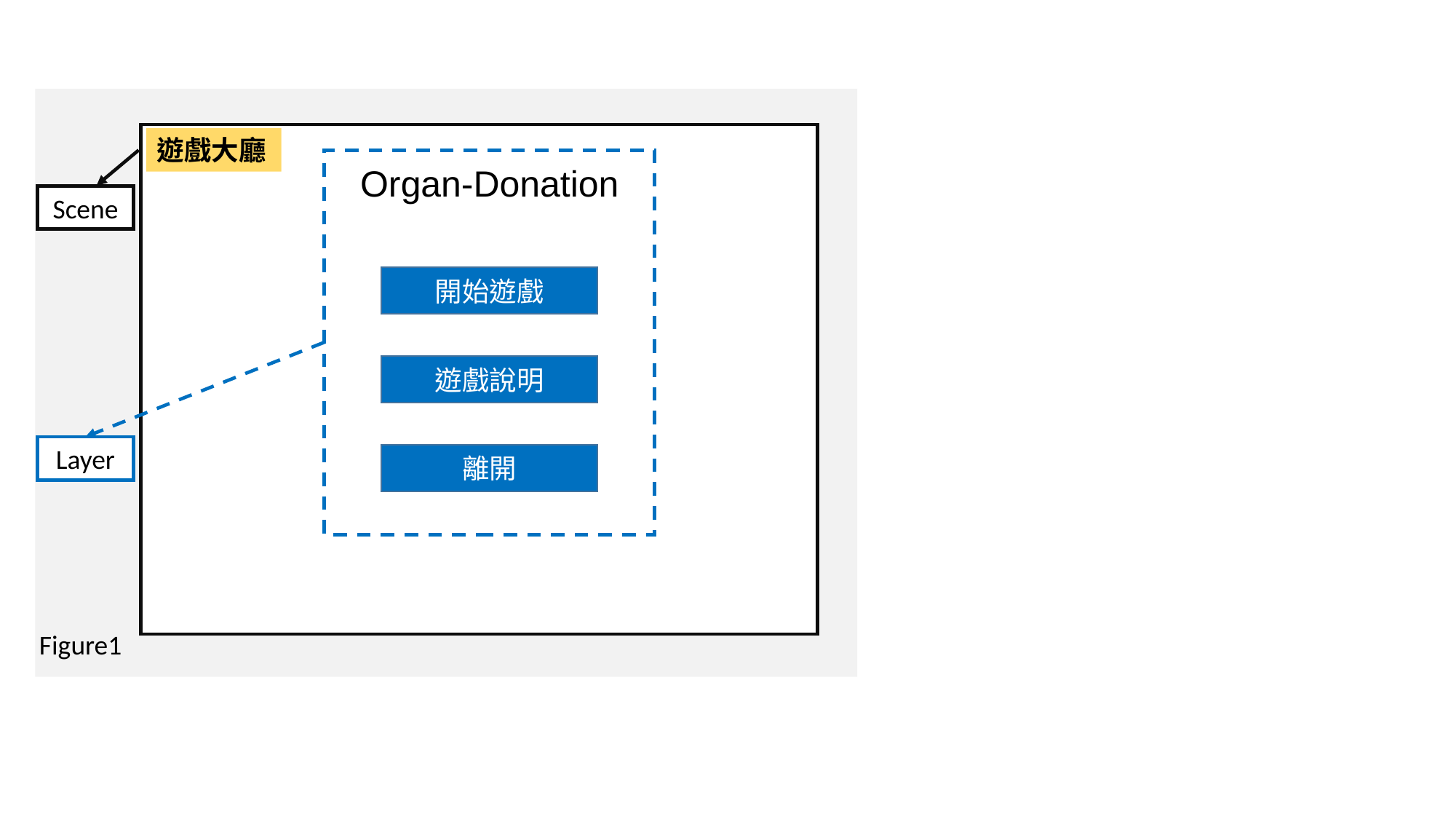

遊戲大廳
Organ-Donation

Scene
開始遊戲
遊戲說明
Layer
離開
Figure1